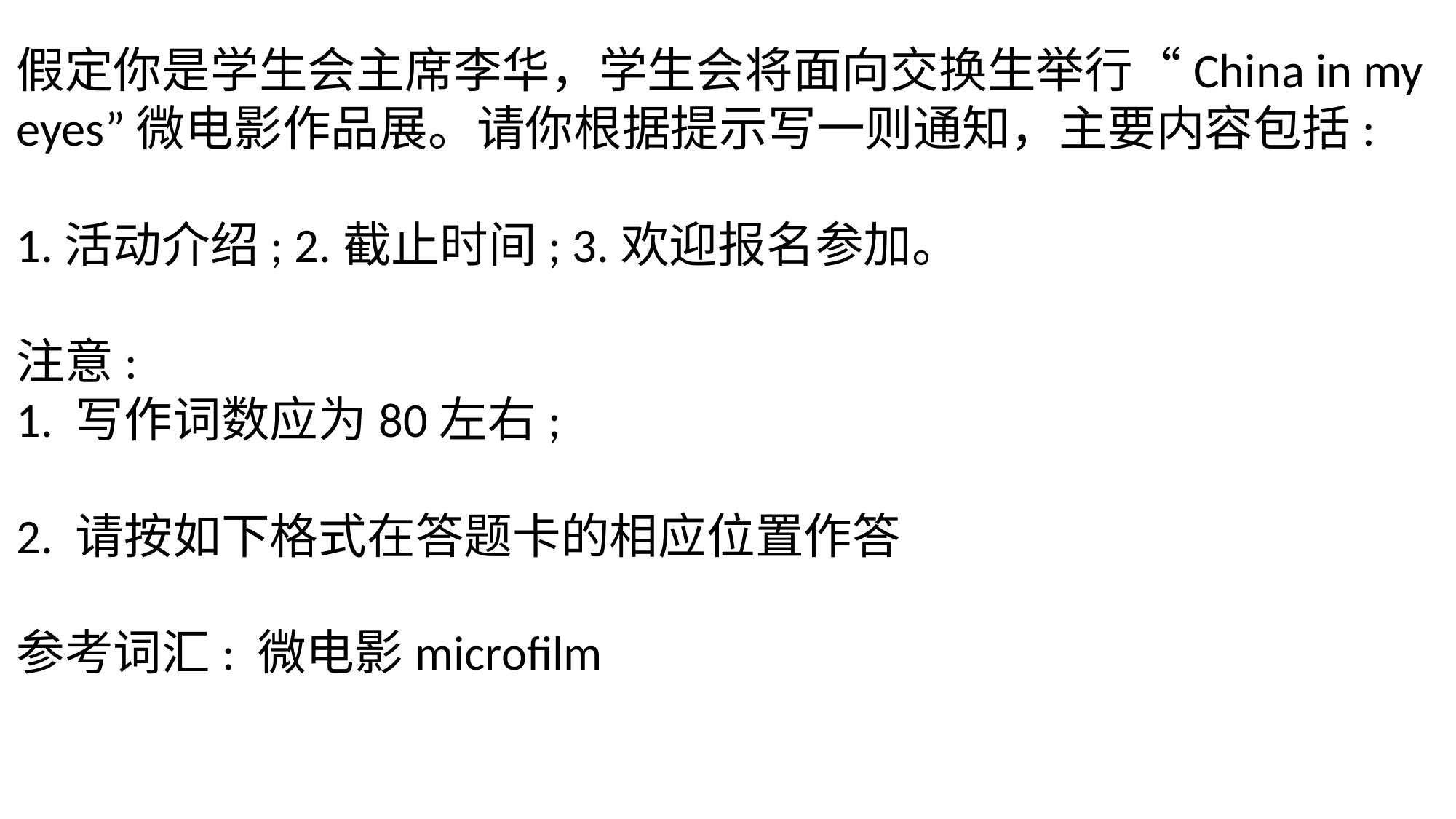

假定你是学生会主席李华，学生会将面向交换生举行“China in my eyes”微电影作品展。请你根据提示写一则通知，主要内容包括:

1.活动介绍; 2.截止时间; 3.欢迎报名参加。

注意:
1. 写作词数应为80左右;

2. 请按如下格式在答题卡的相应位置作答

参考词汇: 微电影microfilm